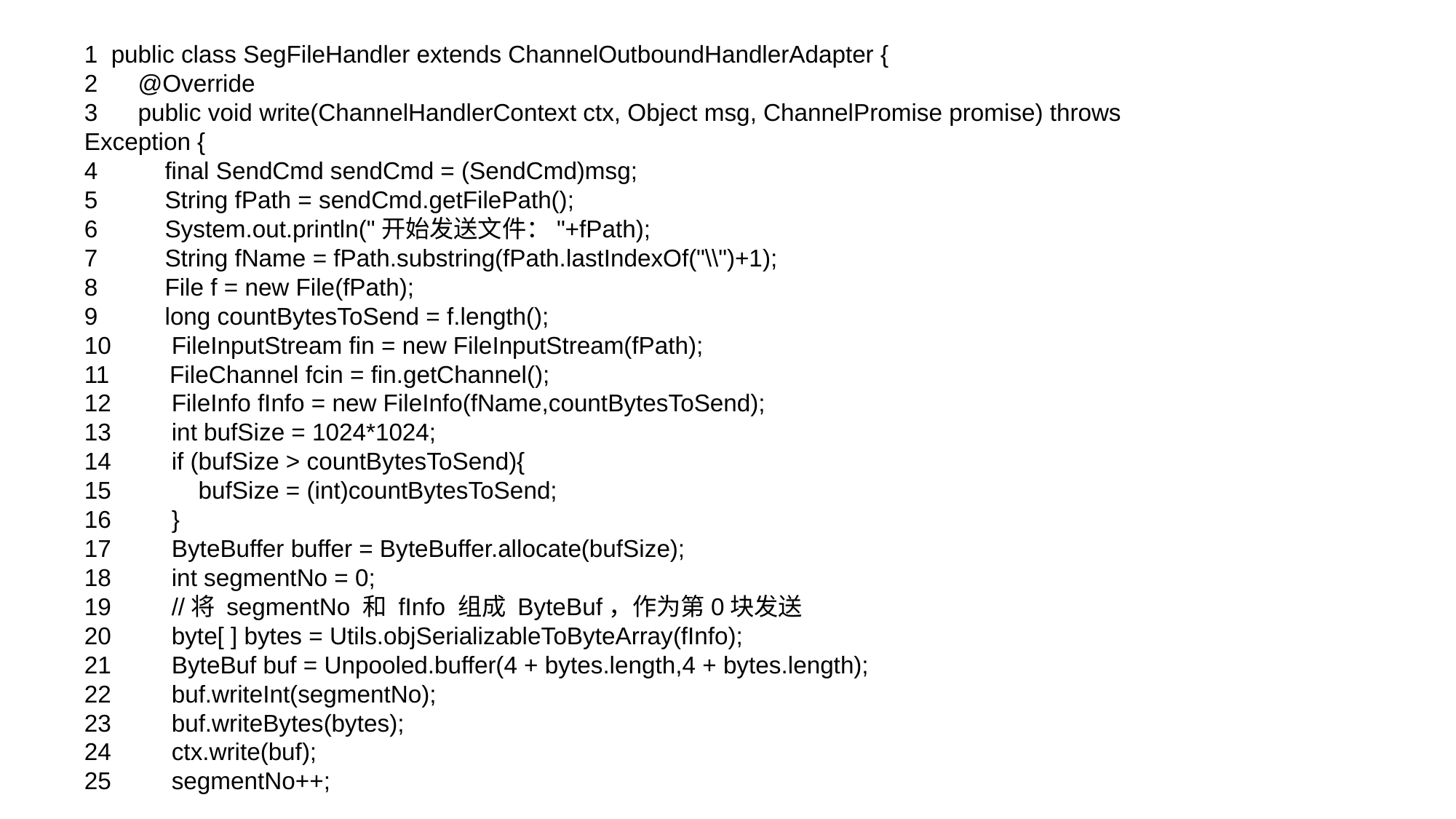

1  public class SegFileHandler extends ChannelOutboundHandlerAdapter {
2      @Override
3      public void write(ChannelHandlerContext ctx, Object msg, ChannelPromise promise) throws Exception {
4          final SendCmd sendCmd = (SendCmd)msg;
5          String fPath = sendCmd.getFilePath();
6          System.out.println("开始发送文件："+fPath);
7          String fName = fPath.substring(fPath.lastIndexOf("\\")+1);
8          File f = new File(fPath);
9          long countBytesToSend = f.length();
10         FileInputStream fin = new FileInputStream(fPath);
11         FileChannel fcin = fin.getChannel();
12         FileInfo fInfo = new FileInfo(fName,countBytesToSend);
13         int bufSize = 1024*1024;
14         if (bufSize > countBytesToSend){
15             bufSize = (int)countBytesToSend;
16         }
17         ByteBuffer buffer = ByteBuffer.allocate(bufSize);
18         int segmentNo = 0;
19         //将 segmentNo 和 fInfo 组成 ByteBuf，作为第0块发送
20         byte[ ] bytes = Utils.objSerializableToByteArray(fInfo);
21         ByteBuf buf = Unpooled.buffer(4 + bytes.length,4 + bytes.length);
22         buf.writeInt(segmentNo);
23         buf.writeBytes(bytes);
24         ctx.write(buf);
25         segmentNo++;